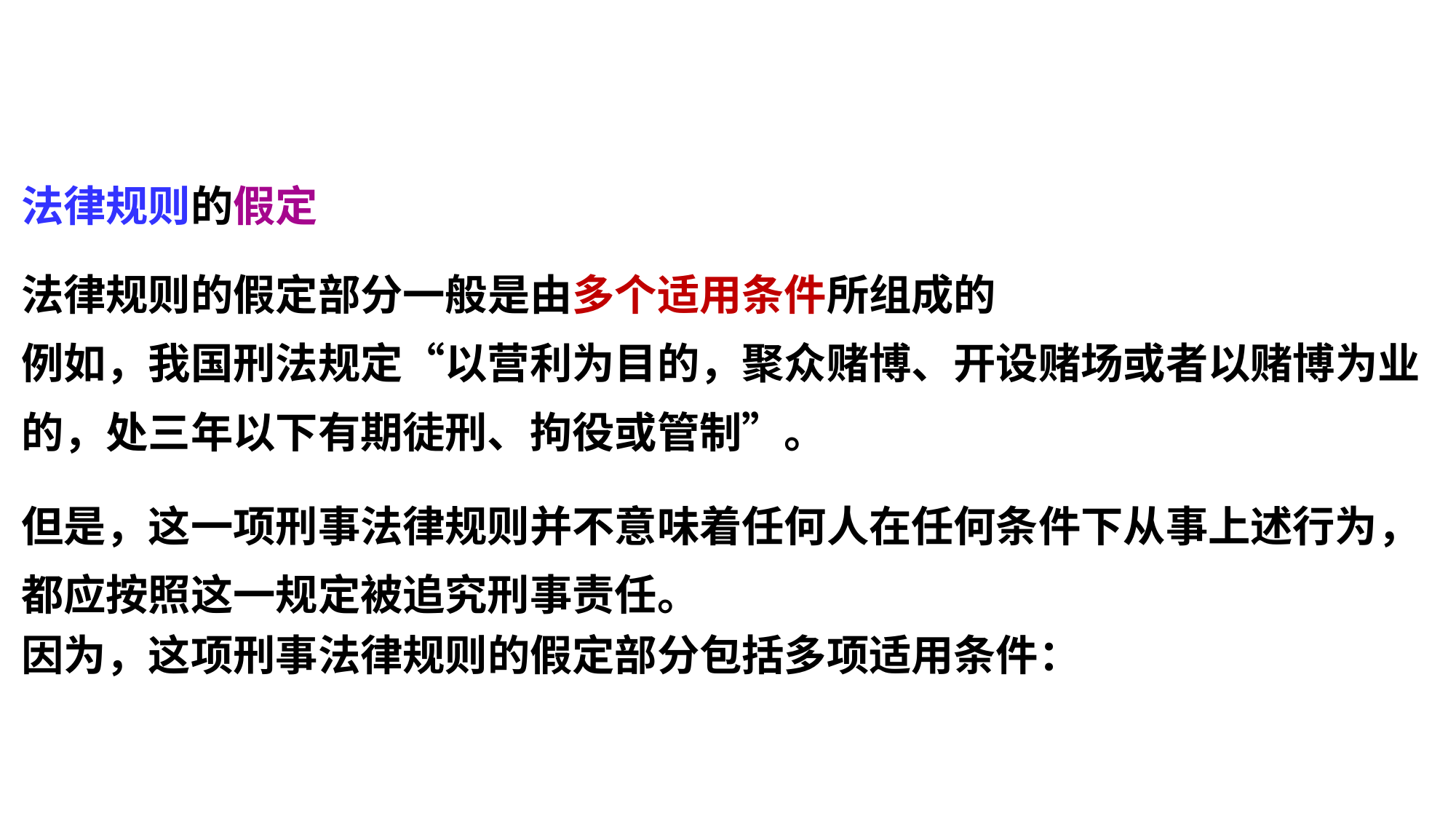

法律规则的假定

法律规则的假定部分一般是由多个适用条件所组成的
例如，我国刑法规定“以营利为目的，聚众赌博、开设赌场或者以赌博为业的，处三年以下有期徒刑、拘役或管制”。
但是，这一项刑事法律规则并不意味着任何人在任何条件下从事上述行为，都应按照这一规定被追究刑事责任。
因为，这项刑事法律规则的假定部分包括多项适用条件：